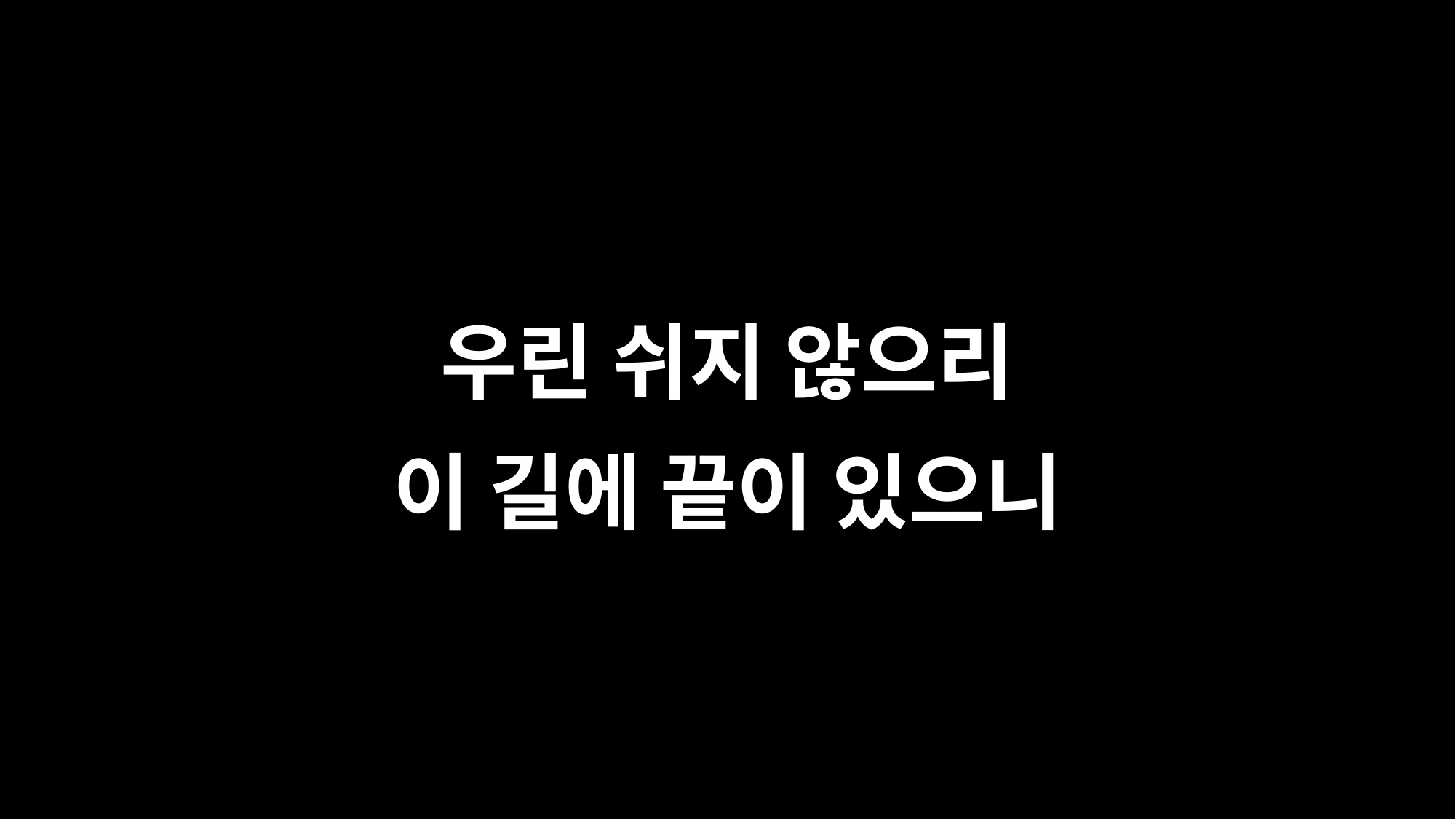

우린 쉬지 않으리
이 길에 끝이 있으니